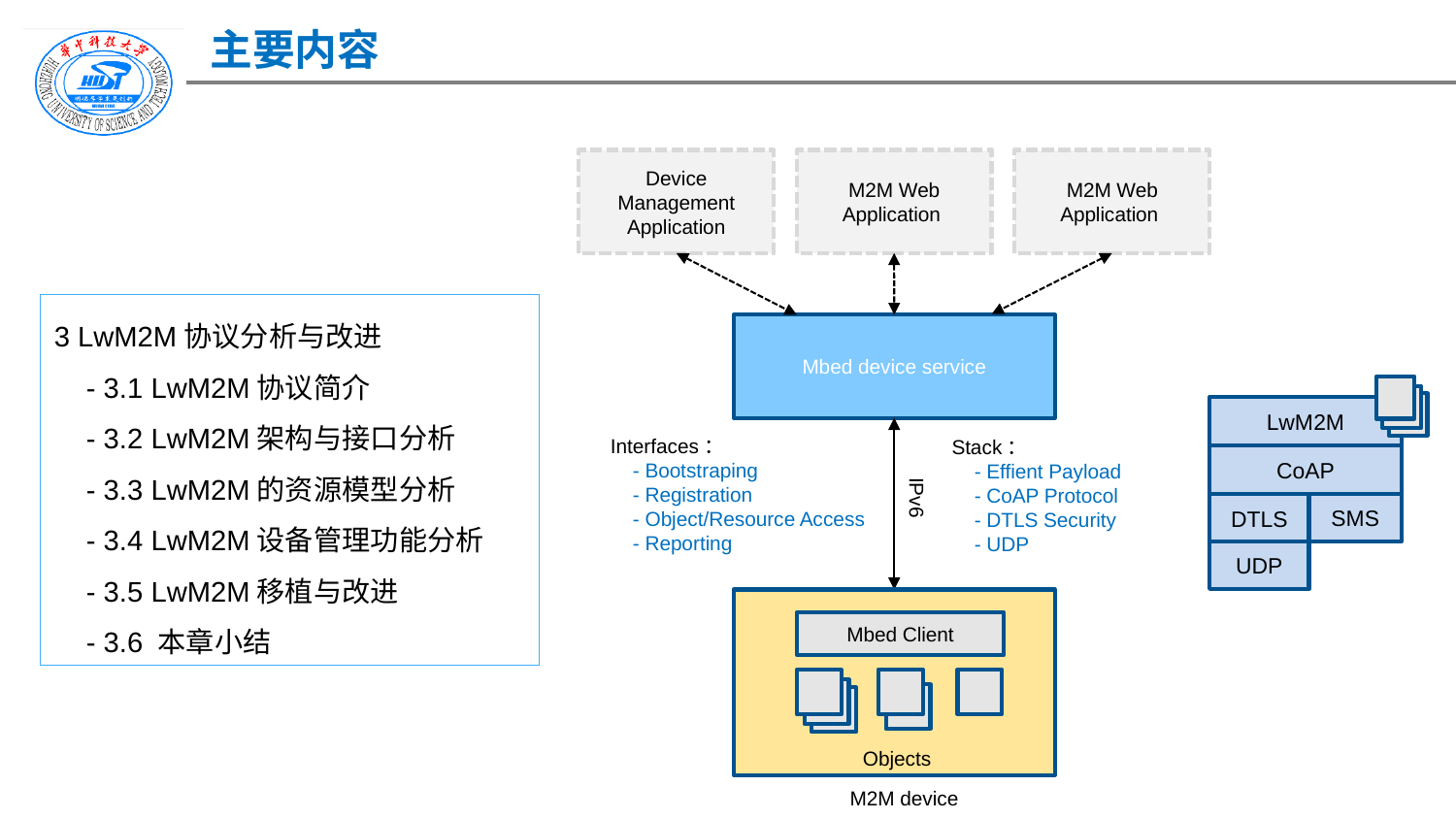

主要内容
Device Management
Application
M2M Web
Application
M2M Web
Application
Mbed device service
Interfaces：
    - Bootstraping
    - Registration
    - Object/Resource Access
    - Reporting

Stack：
    - Effient Payload
    - CoAP Protocol
    - DTLS Security
    - UDP

IPv6

Mbed Client

Objects
M2M device
3 LwM2M协议分析与改进
    - 3.1 LwM2M协议简介
    - 3.2 LwM2M架构与接口分析
    - 3.3 LwM2M的资源模型分析
    - 3.4 LwM2M设备管理功能分析
    - 3.5 LwM2M移植与改进
    - 3.6 本章小结

LwM2M
CoAP
DTLS
SMS
UDP